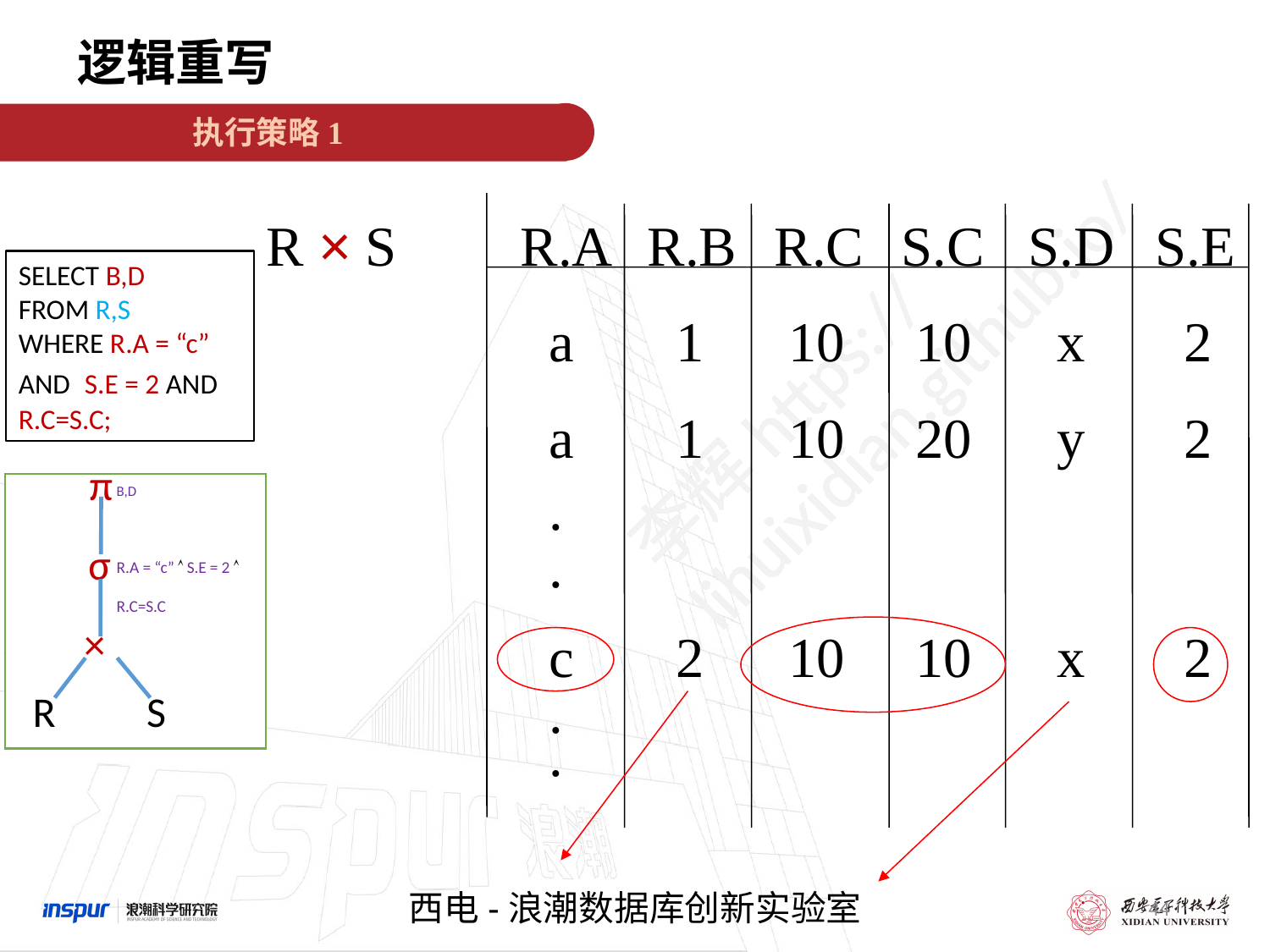

逻辑重写

执行策略1
R × S	R.A	R.B	R.C	S.C	S.D	S.E
		  a	  1	 10	 10	  x	  2
		  a	  1	 10	 20	  y	  2
		  .
		  .
		  c	  2	 10	 10	  x	  2
		  .
		  .

SELECT B,D
FROM R,S
WHERE R.A = “c” AND  S.E = 2 AND  R.C=S.C;

π
B,D
σ
R.A = “c” ∧ S.E = 2 ∧ R.C=S.C
×
S
R

44